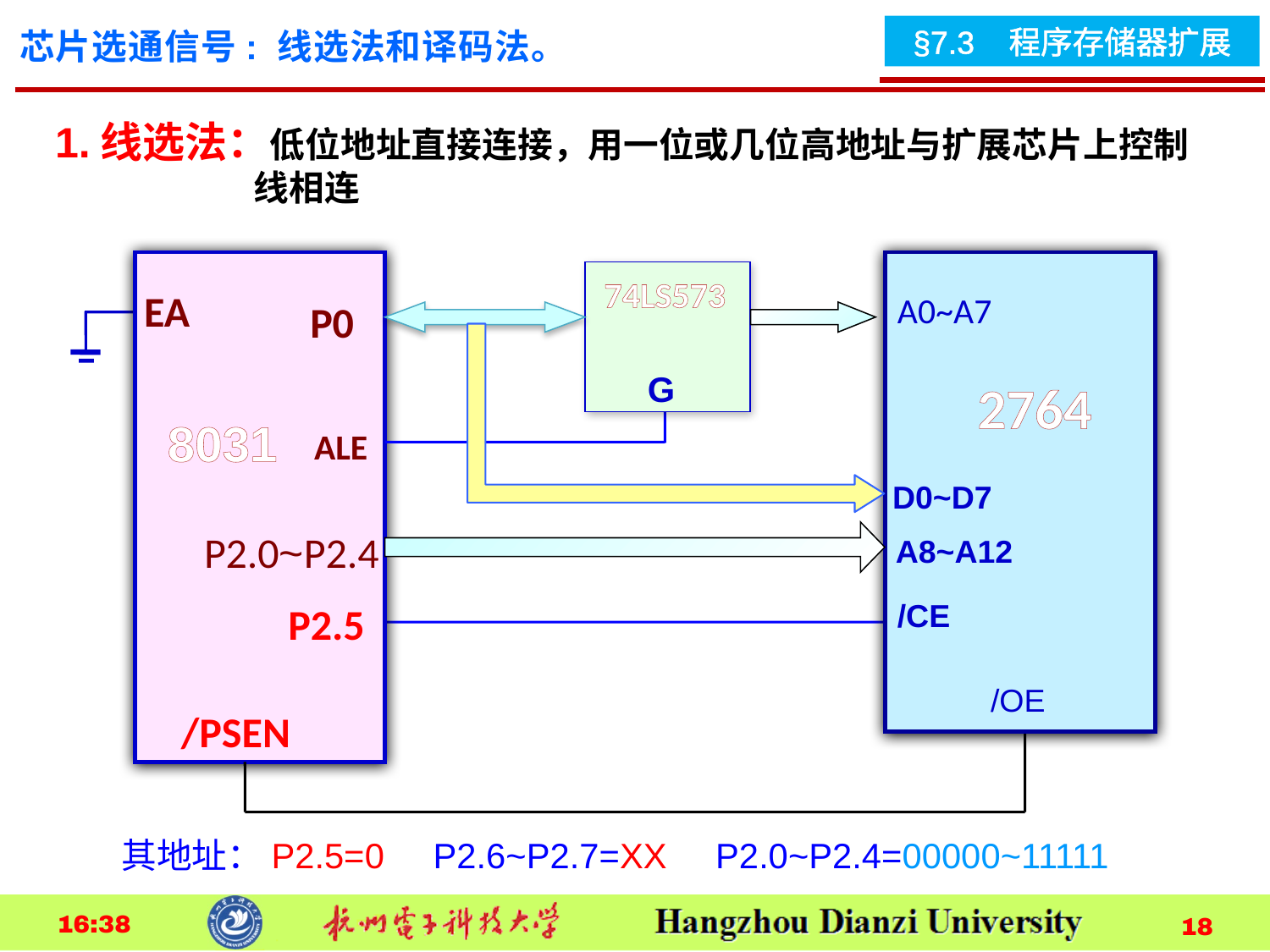

芯片选通信号: 线选法和译码法。
1.线选法：低位地址直接连接，用一位或几位高地址与扩展芯片上控制线相连

74LS573
EA
A0~A7
P0

G
2764
8031

ALE

D0~D7
P2.0~P2.4

A8~A12
/CE
P2.5

/OE
/PSEN

其地址：P2.5=0     P2.6~P2.7=XX     P2.0~P2.4=00000~11111